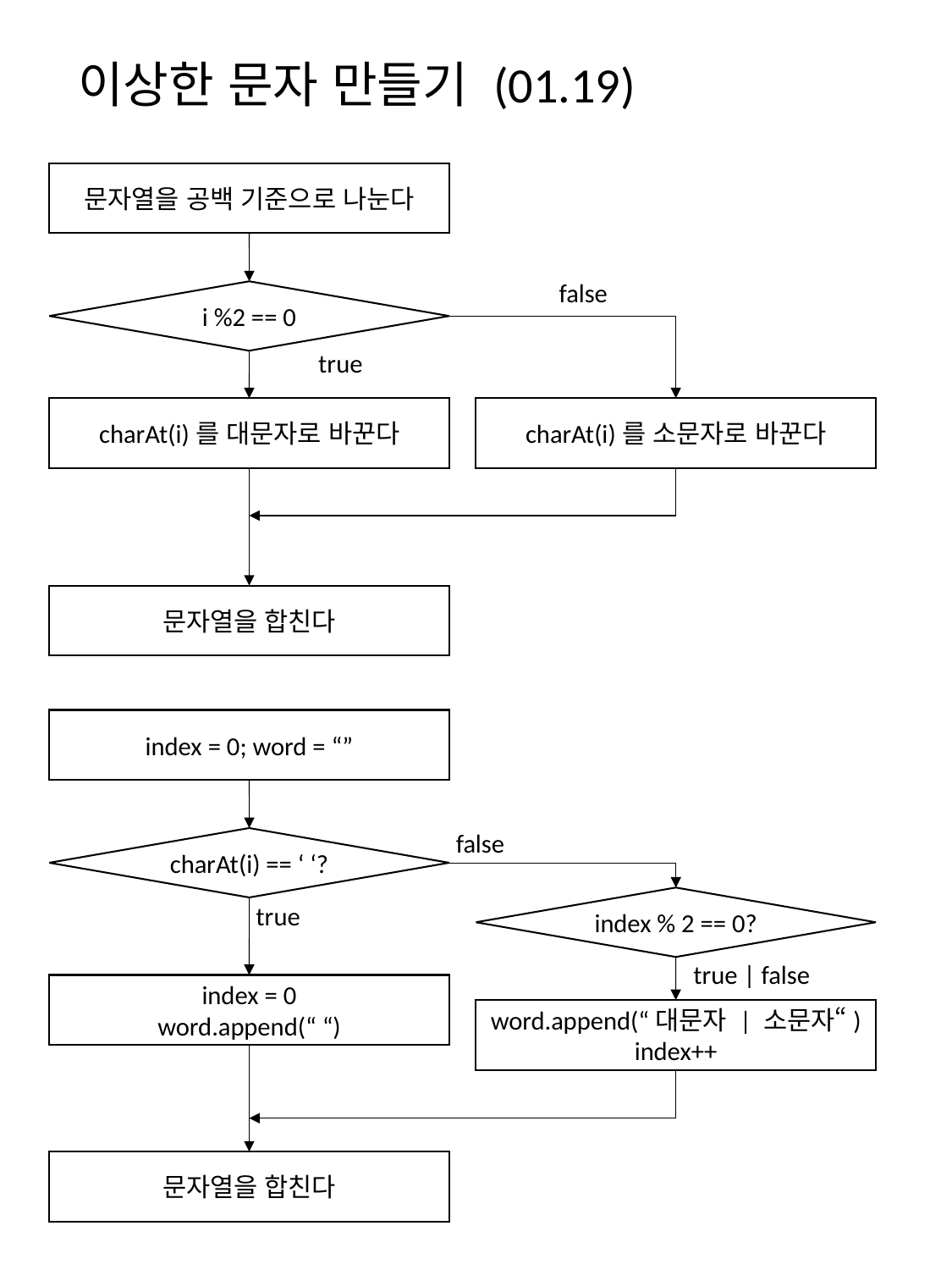

# 이상한 문자 만들기 (01.19)
문자열을 공백 기준으로 나눈다
false
i %2 == 0
true
charAt(i)를 대문자로 바꾼다
charAt(i)를 소문자로 바꾼다
문자열을 합친다
index = 0; word = “”
false
charAt(i) == ‘ ‘?
index % 2 == 0?
true
true | false
index = 0
word.append(“ “)
word.append(“대문자 | 소문자“)
index++
문자열을 합친다